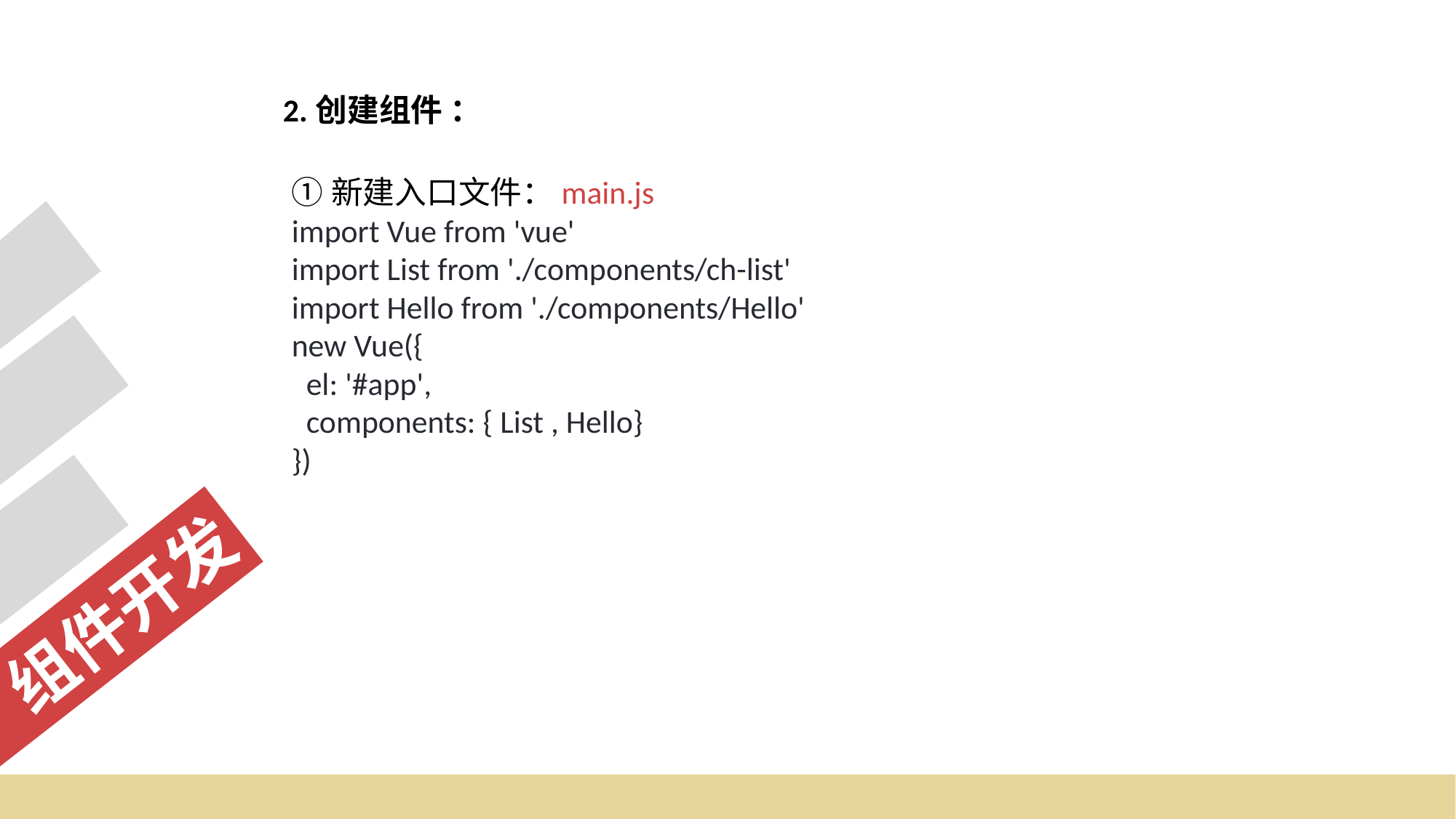

组件开发

2.创建组件 ：
①新建入口文件：main.js
import Vue from 'vue'
import List from './components/ch-list'
import Hello from './components/Hello'
new Vue({
  el: '#app',
  components: { List , Hello}
})